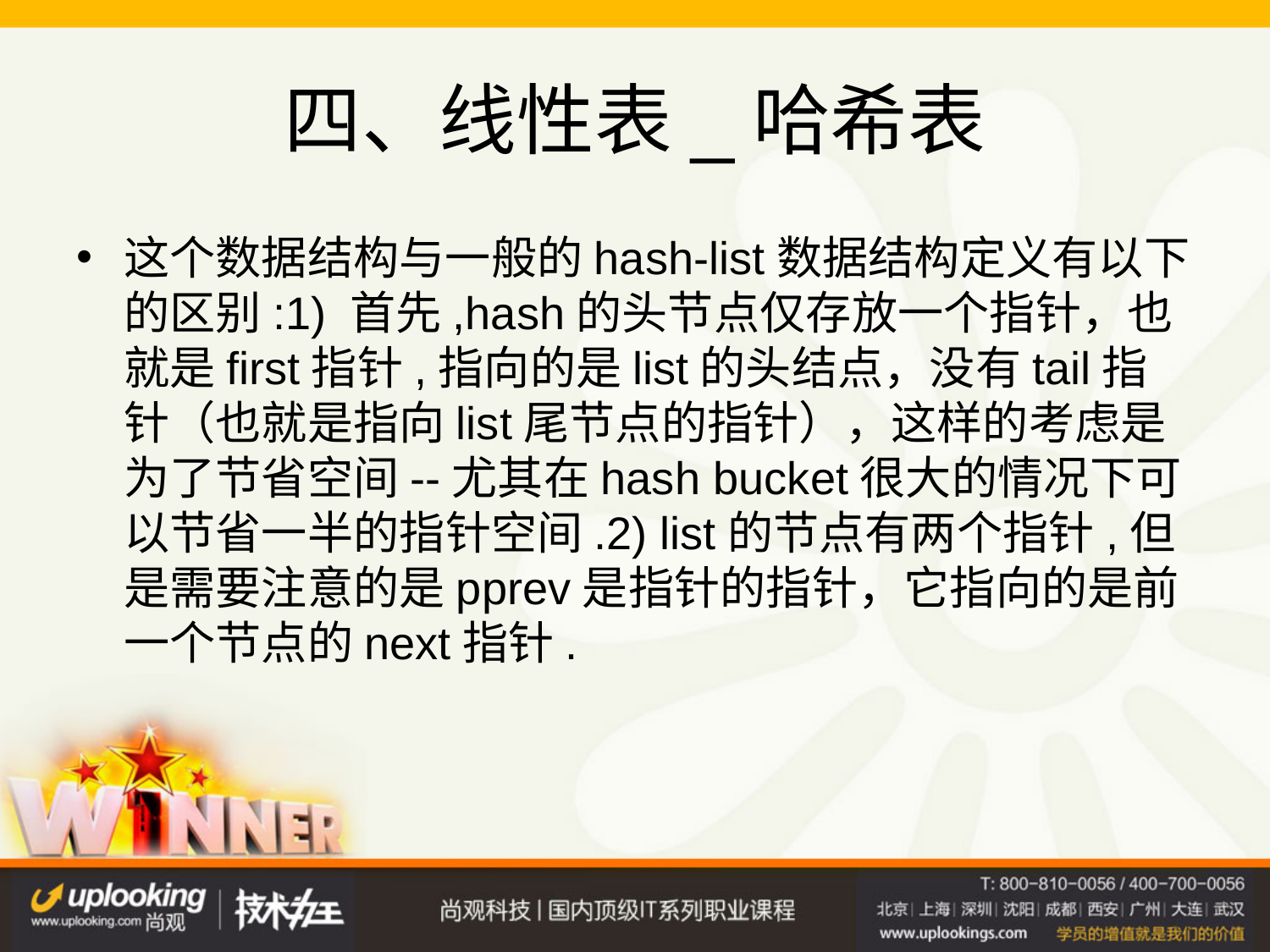

# 四、线性表_哈希表
这个数据结构与一般的hash-list数据结构定义有以下的区别: 1) 首先,hash的头节点仅存放一个指针，也就是first指针,指向的是list的头结点，没有tail 指针（也就是指向list尾节点的指针），这样的考虑是为了节省空间--尤其在hash bucket很大的情况下可以节省一半的指针空间.  2) list的节点有两个指针,但是需要注意的是pprev是指针的指针，它指向的是前一个节点的next指针.